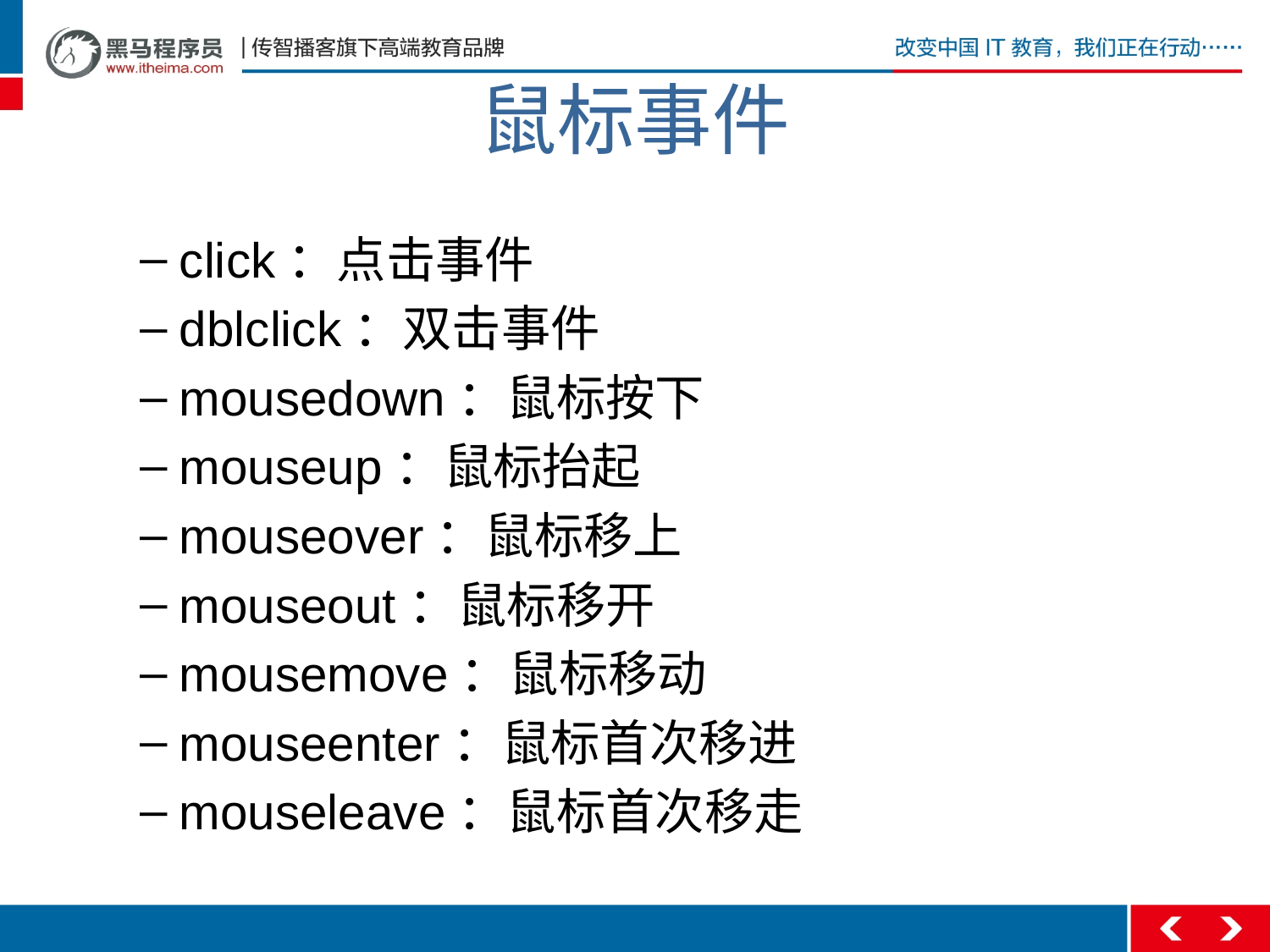

鼠标事件
click：点击事件
dblclick：双击事件
mousedown：鼠标按下
mouseup：鼠标抬起
mouseover：鼠标移上
mouseout：鼠标移开
mousemove：鼠标移动
mouseenter：鼠标首次移进
mouseleave：鼠标首次移走